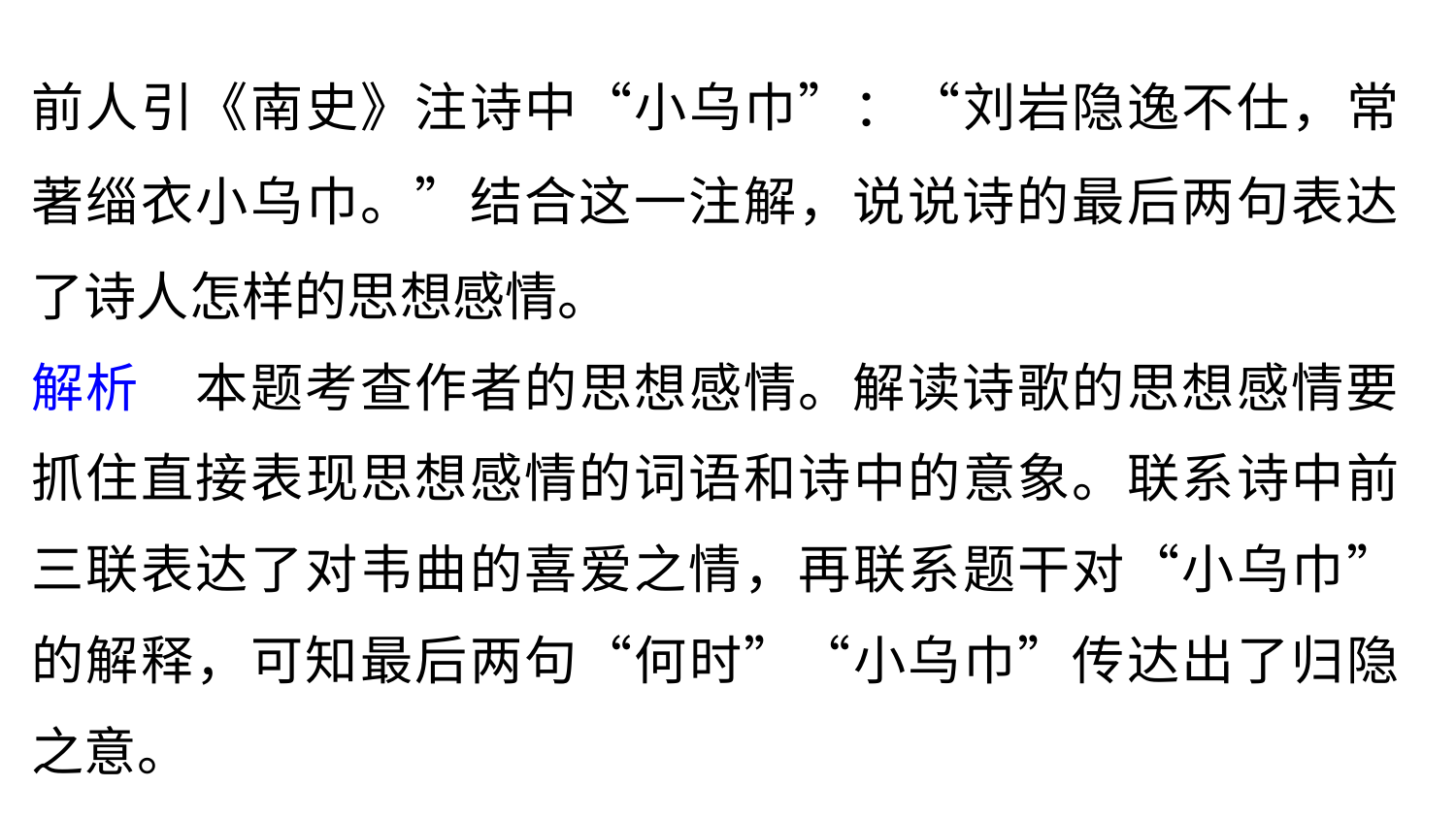

前人引《南史》注诗中“小乌巾”：“刘岩隐逸不仕，常著缁衣小乌巾。”结合这一注解，说说诗的最后两句表达了诗人怎样的思想感情。
解析　本题考查作者的思想感情。解读诗歌的思想感情要抓住直接表现思想感情的词语和诗中的意象。联系诗中前三联表达了对韦曲的喜爱之情，再联系题干对“小乌巾”的解释，可知最后两句“何时”“小乌巾”传达出了归隐之意。